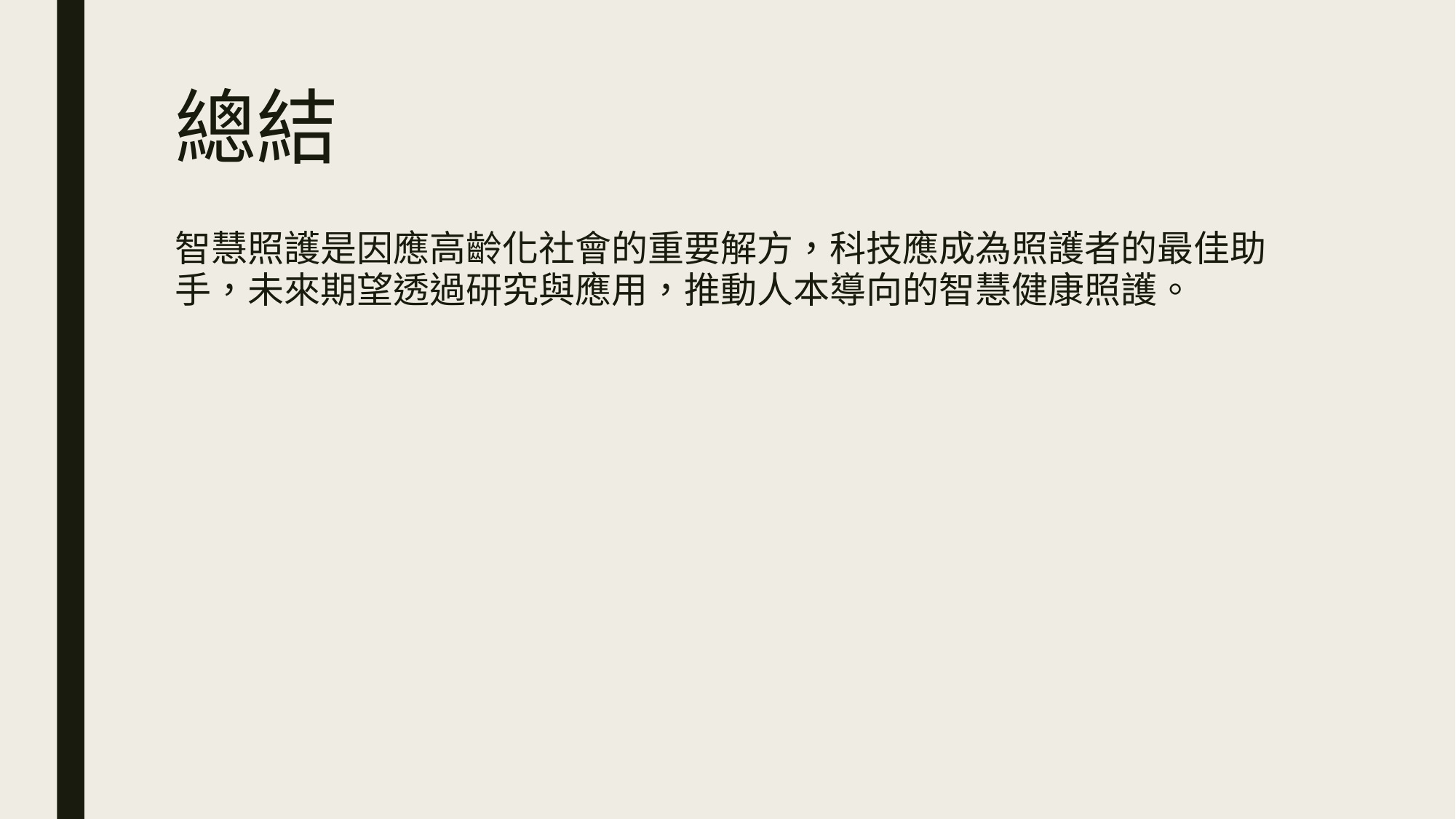

# 總結
智慧照護是因應高齡化社會的重要解方，科技應成為照護者的最佳助手，未來期望透過研究與應用，推動人本導向的智慧健康照護。